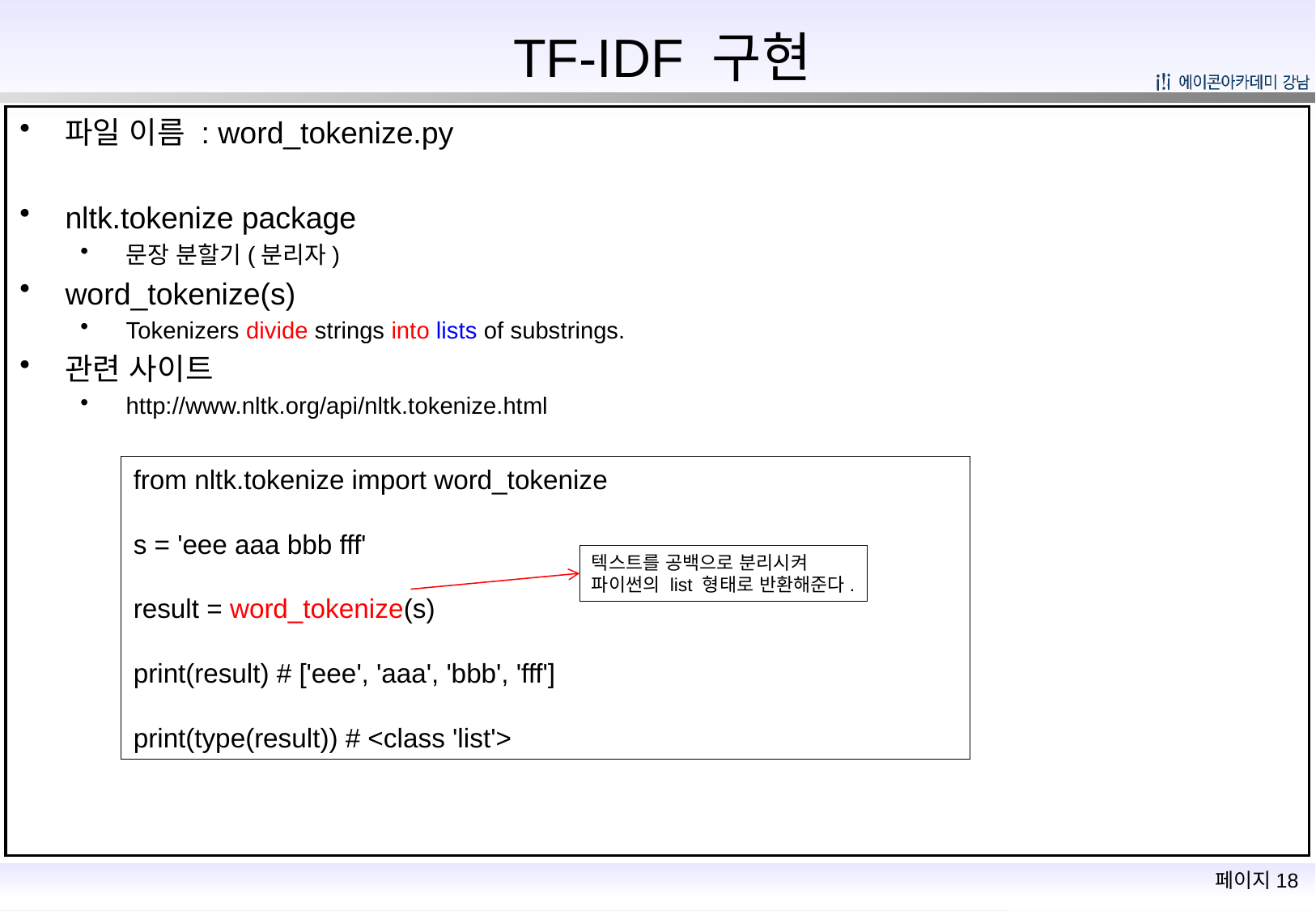

# TF-IDF 구현
파일 이름 : word_tokenize.py

nltk.tokenize package
문장 분할기(분리자)
word_tokenize(s)
Tokenizers divide strings into lists of substrings.
관련 사이트
http://www.nltk.org/api/nltk.tokenize.html
from nltk.tokenize import word_tokenize

s = 'eee aaa bbb fff'

result = word_tokenize(s)

print(result) # ['eee', 'aaa', 'bbb', 'fff']

print(type(result)) # <class 'list'>
텍스트를 공백으로 분리시켜
파이썬의 list 형태로 반환해준다.